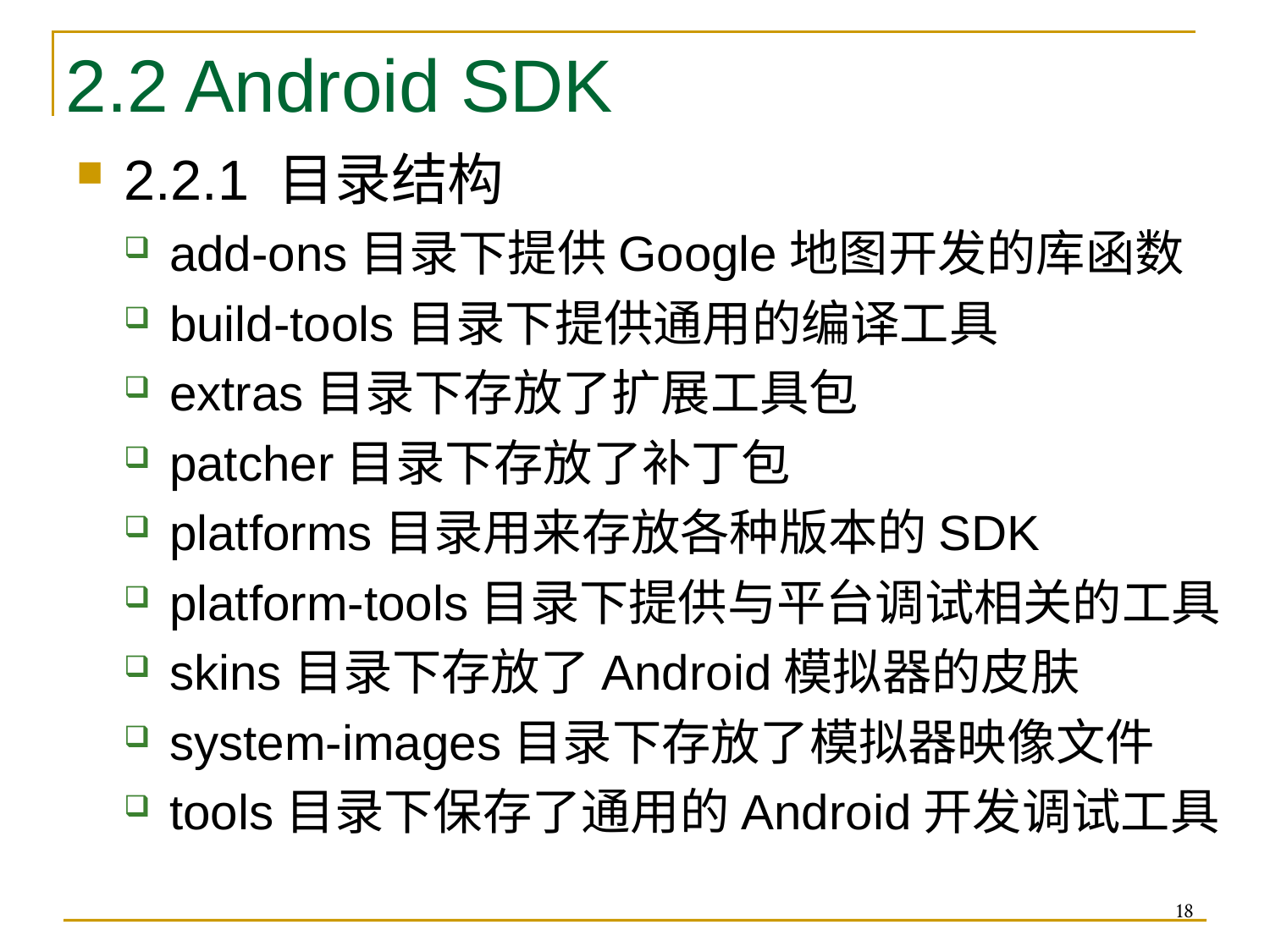

2.2 Android SDK
2.2.1 目录结构
add-ons目录下提供Google地图开发的库函数
build-tools目录下提供通用的编译工具
extras目录下存放了扩展工具包
patcher目录下存放了补丁包
platforms目录用来存放各种版本的SDK
platform-tools目录下提供与平台调试相关的工具
skins目录下存放了Android模拟器的皮肤
system-images目录下存放了模拟器映像文件
tools目录下保存了通用的Android开发调试工具
18